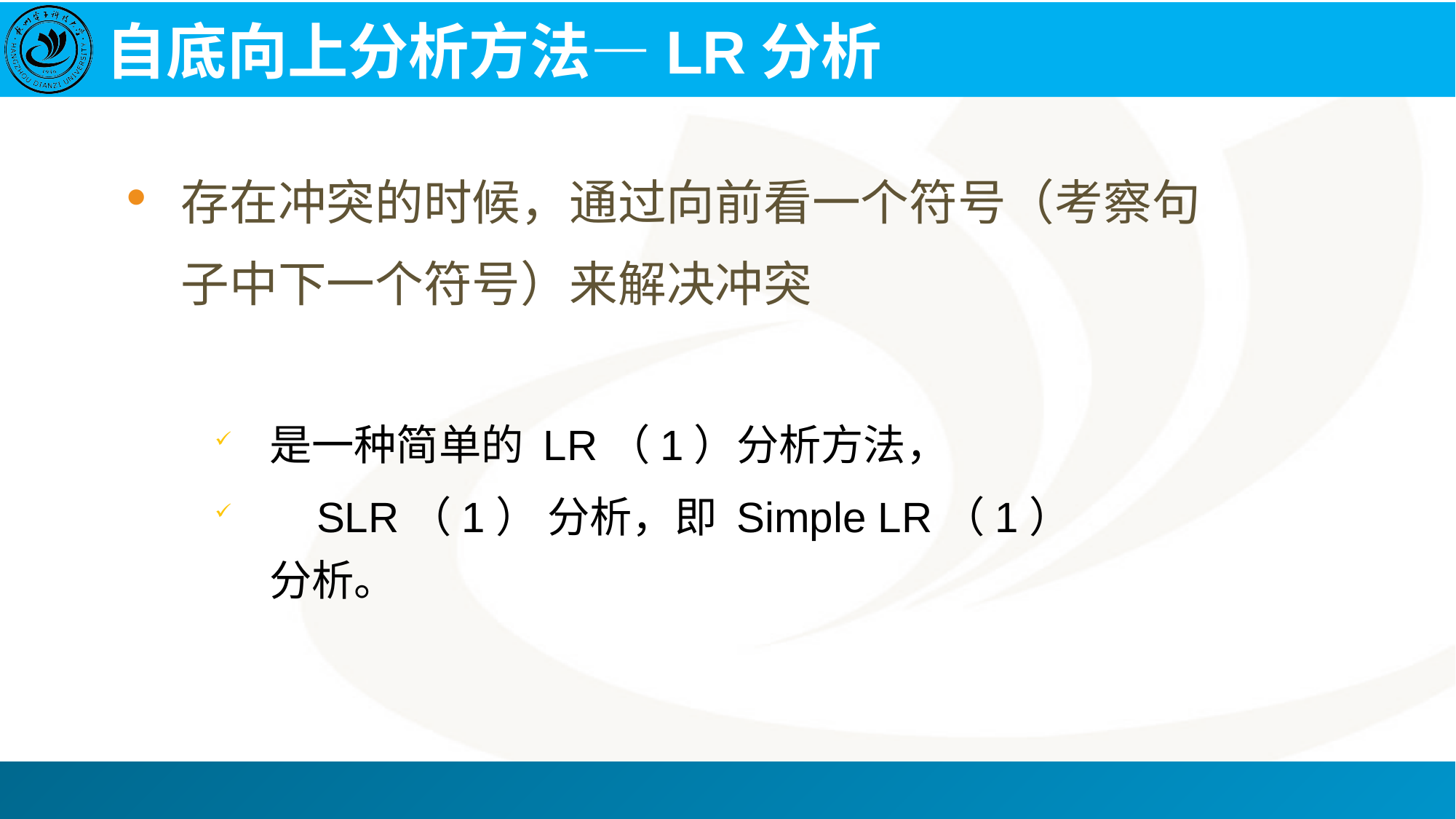

# 自底向上分析方法—LR分析
存在冲突的时候，通过向前看一个符号（考察句子中下一个符号）来解决冲突
是一种简单的 LR（1）分析方法，
    SLR（1） 分析，即 Simple LR（1） 分析。
98